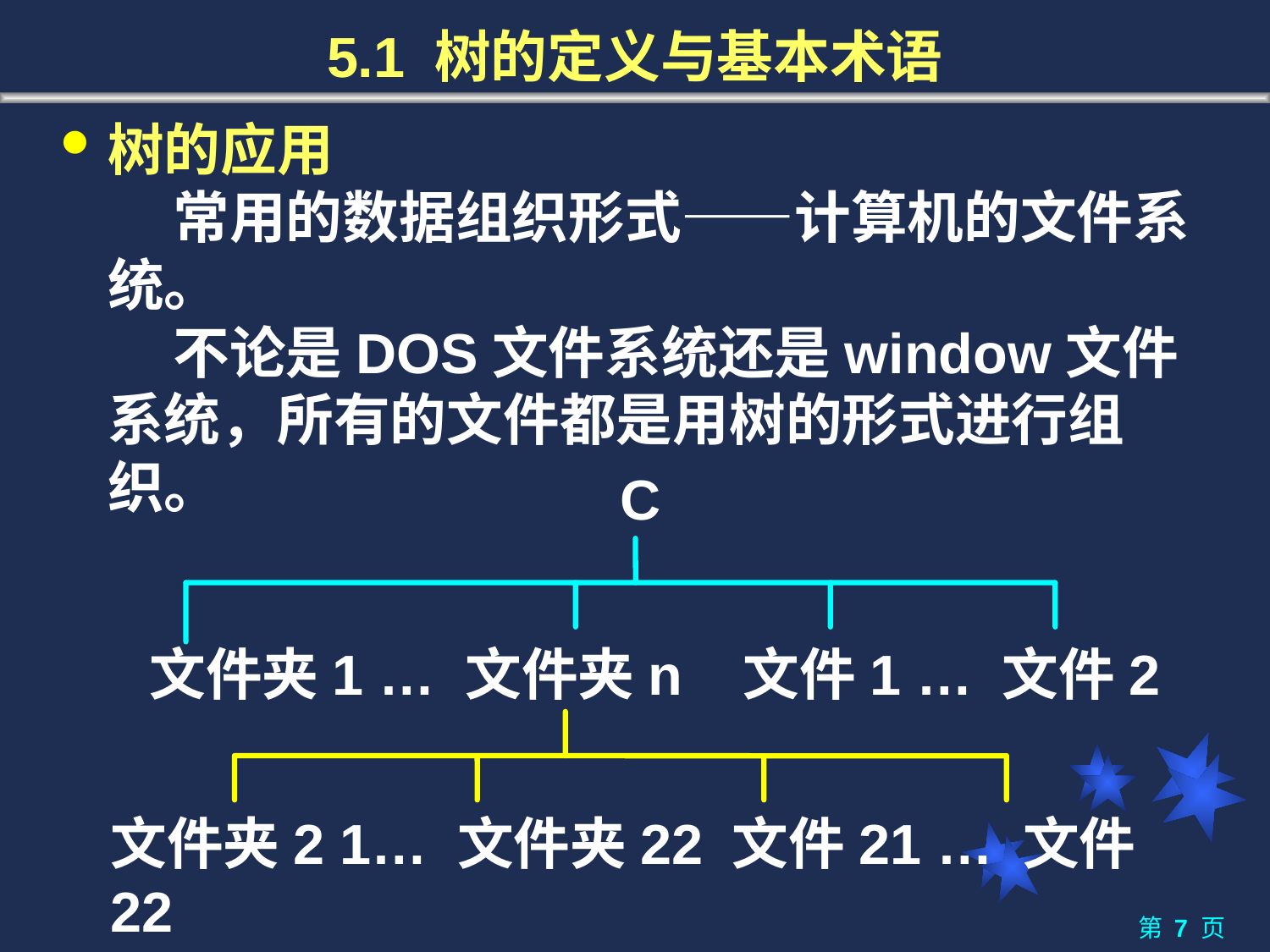

# 5.1 树的定义与基本术语
树的应用
	    常用的数据组织形式——计算机的文件系统。
	    不论是DOS文件系统还是window文件系统，所有的文件都是用树的形式进行组织。
C

文件夹1 … 文件夹n   文件1 … 文件2

文件夹2 1… 文件夹22 文件21 … 文件22
第 7 页